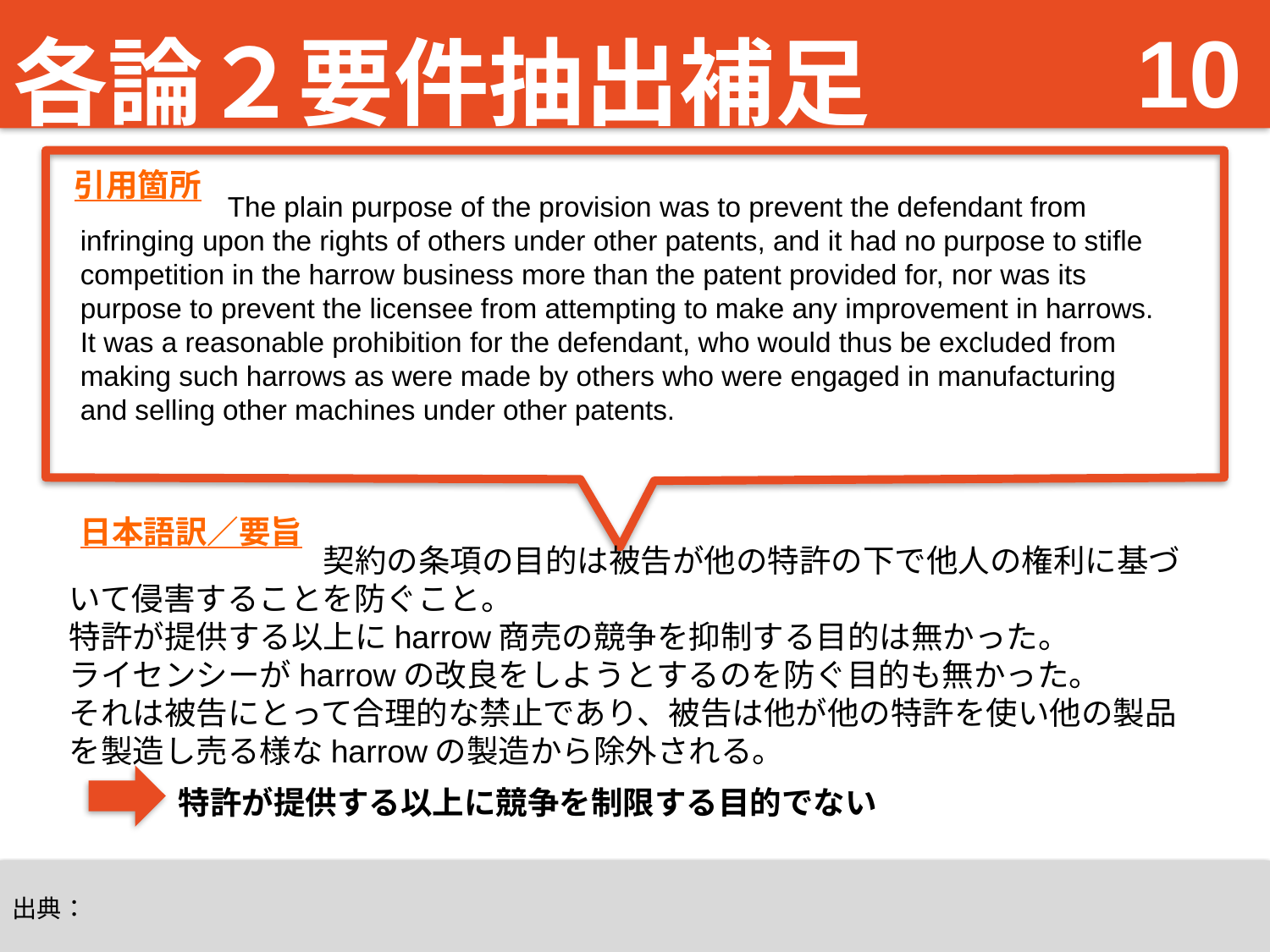

# 各論２要件抽出補足
10

引用箇所
　　　　　The plain purpose of the provision was to prevent the defendant from infringing upon the rights of others under other patents, and it had no purpose to stifle competition in the harrow business more than the patent provided for, nor was its purpose to prevent the licensee from attempting to make any improvement in harrows. It was a reasonable prohibition for the defendant, who would thus be excluded from making such harrows as were made by others who were engaged in manufacturing and selling other machines under other patents.
日本語訳／要旨
　　　　　　　　契約の条項の目的は被告が他の特許の下で他人の権利に基づいて侵害することを防ぐこと。
特許が提供する以上にharrow商売の競争を抑制する目的は無かった。
ライセンシーがharrowの改良をしようとするのを防ぐ目的も無かった。
それは被告にとって合理的な禁止であり、被告は他が他の特許を使い他の製品を製造し売る様なharrowの製造から除外される。

特許が提供する以上に競争を制限する目的でない
出典：
出典：